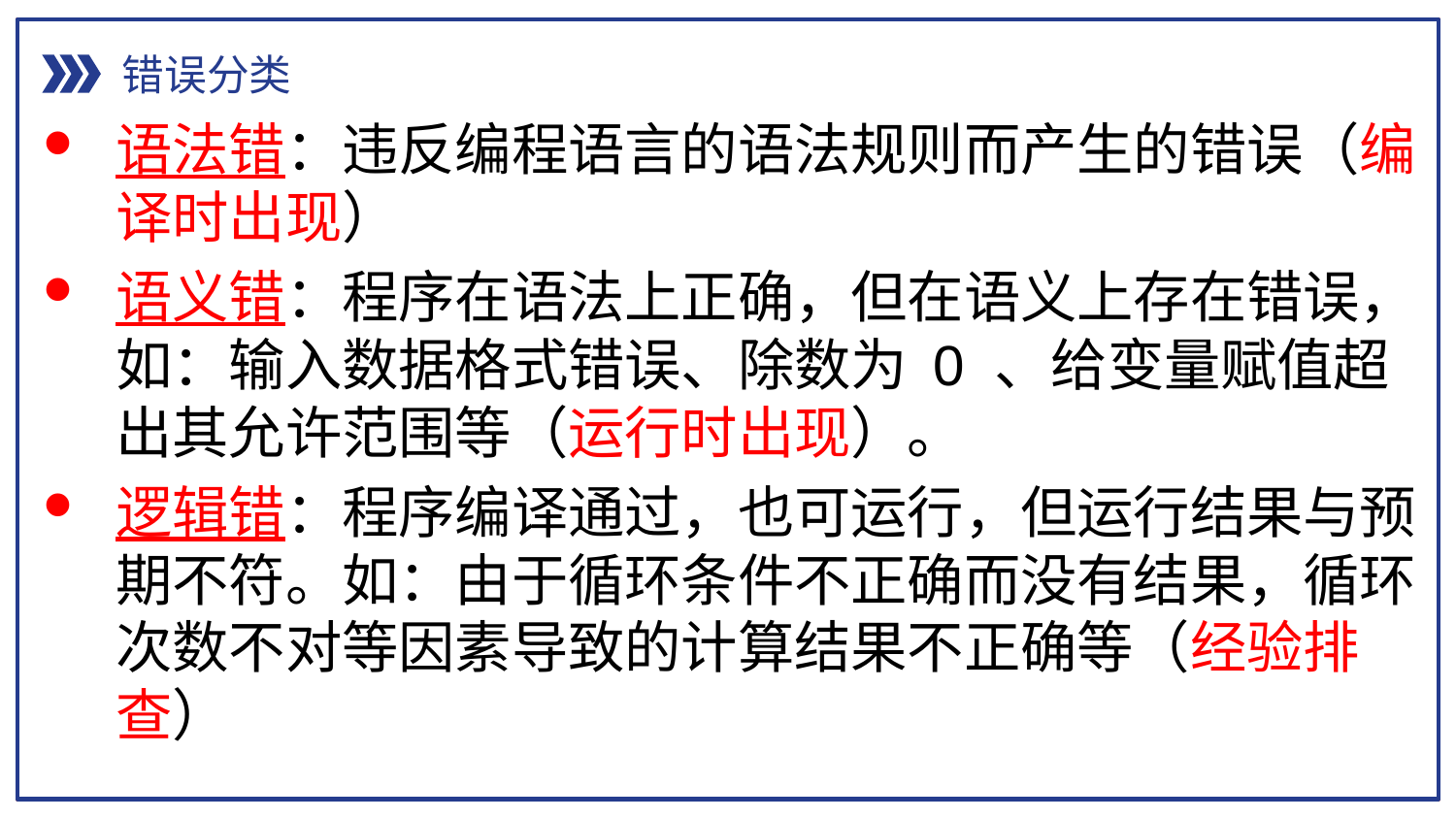

错误分类

语法错：违反编程语言的语法规则而产生的错误（编译时出现）
语义错：程序在语法上正确，但在语义上存在错误，如：输入数据格式错误、除数为 0 、给变量赋值超出其允许范围等（运行时出现）。
逻辑错：程序编译通过，也可运行，但运行结果与预期不符。如：由于循环条件不正确而没有结果，循环次数不对等因素导致的计算结果不正确等（经验排查）